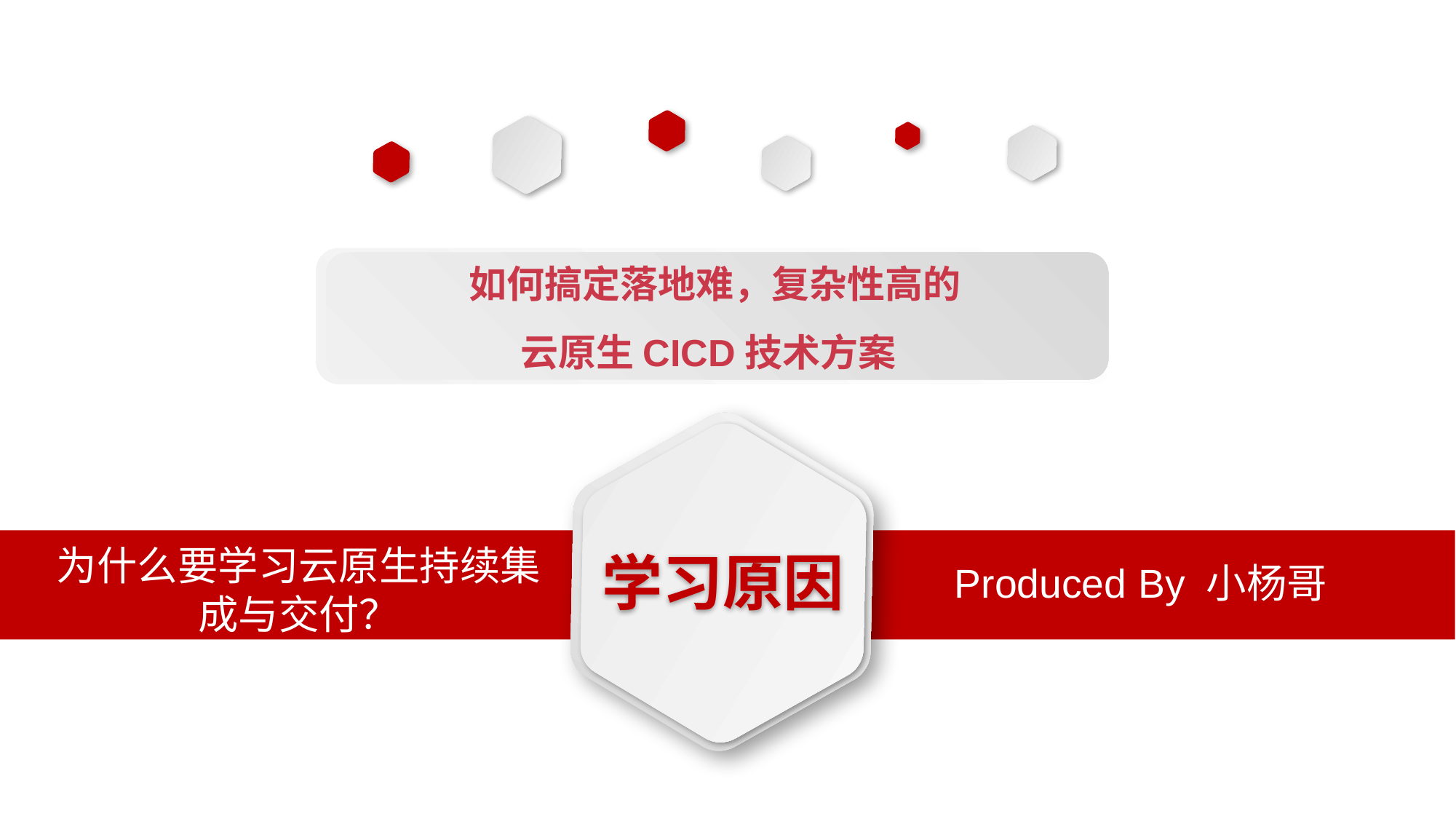

如何搞定落地难，复杂性高的
云原生CICD技术方案

为什么要学习云原生持续集成与交付？
学习原因
Produced By 小杨哥